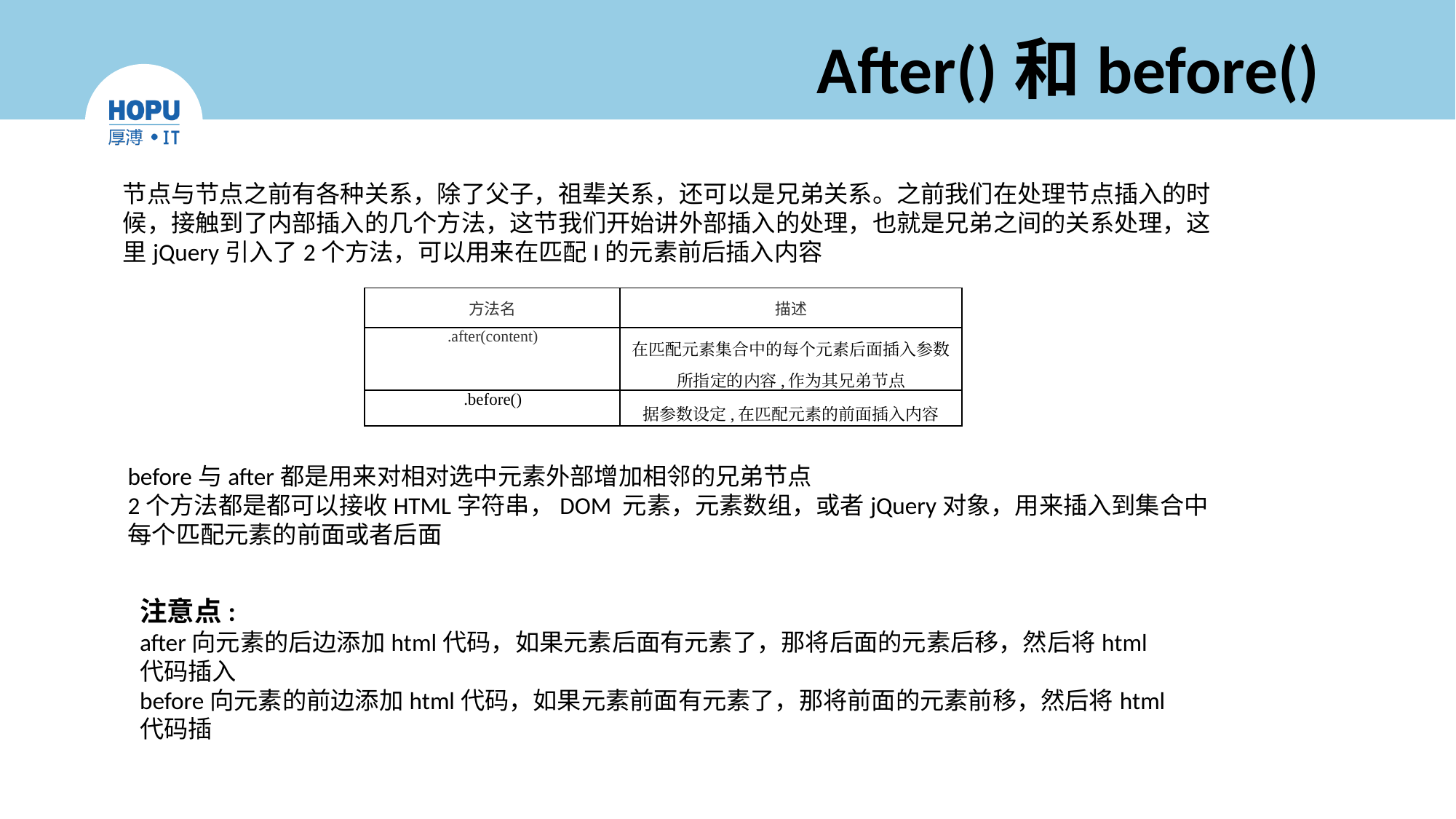

# After()和before()
节点与节点之前有各种关系，除了父子，祖辈关系，还可以是兄弟关系。之前我们在处理节点插入的时候，接触到了内部插入的几个方法，这节我们开始讲外部插入的处理，也就是兄弟之间的关系处理，这里jQuery引入了2个方法，可以用来在匹配I的元素前后插入内容
| 方法名 | 描述 |
| --- | --- |
| .after(content) | 在匹配元素集合中的每个元素后面插入参数所指定的内容,作为其兄弟节点 |
| .before() | 据参数设定,在匹配元素的前面插入内容 |

before与after都是用来对相对选中元素外部增加相邻的兄弟节点
2个方法都是都可以接收HTML字符串，DOM 元素，元素数组，或者jQuery对象，用来插入到集合中每个匹配元素的前面或者后面
注意点:
after向元素的后边添加html代码，如果元素后面有元素了，那将后面的元素后移，然后将html代码插入
before向元素的前边添加html代码，如果元素前面有元素了，那将前面的元素前移，然后将html代码插